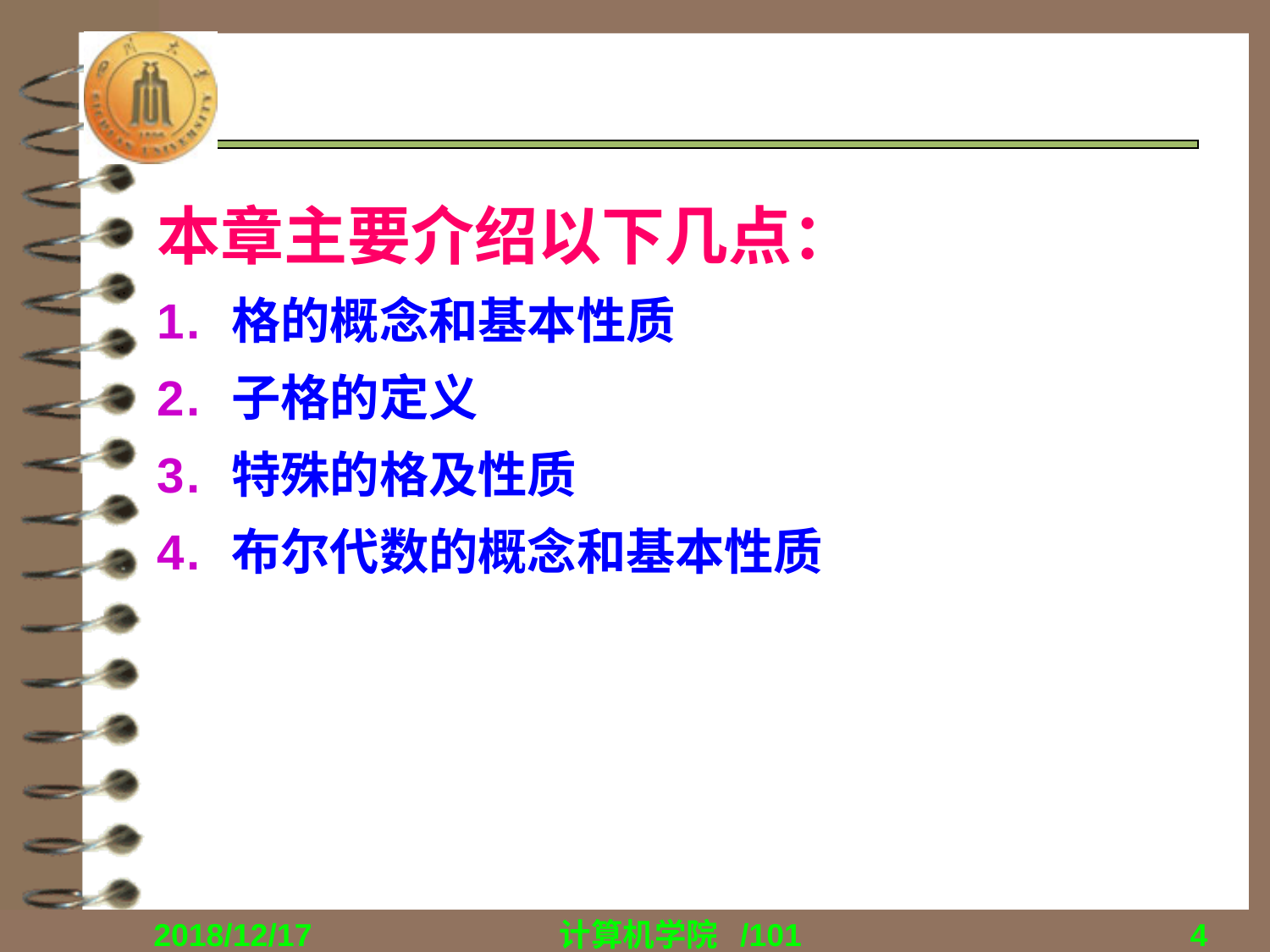

本章主要介绍以下几点：
格的概念和基本性质
子格的定义
特殊的格及性质
布尔代数的概念和基本性质
2018/12/17
计算机学院  /101
4